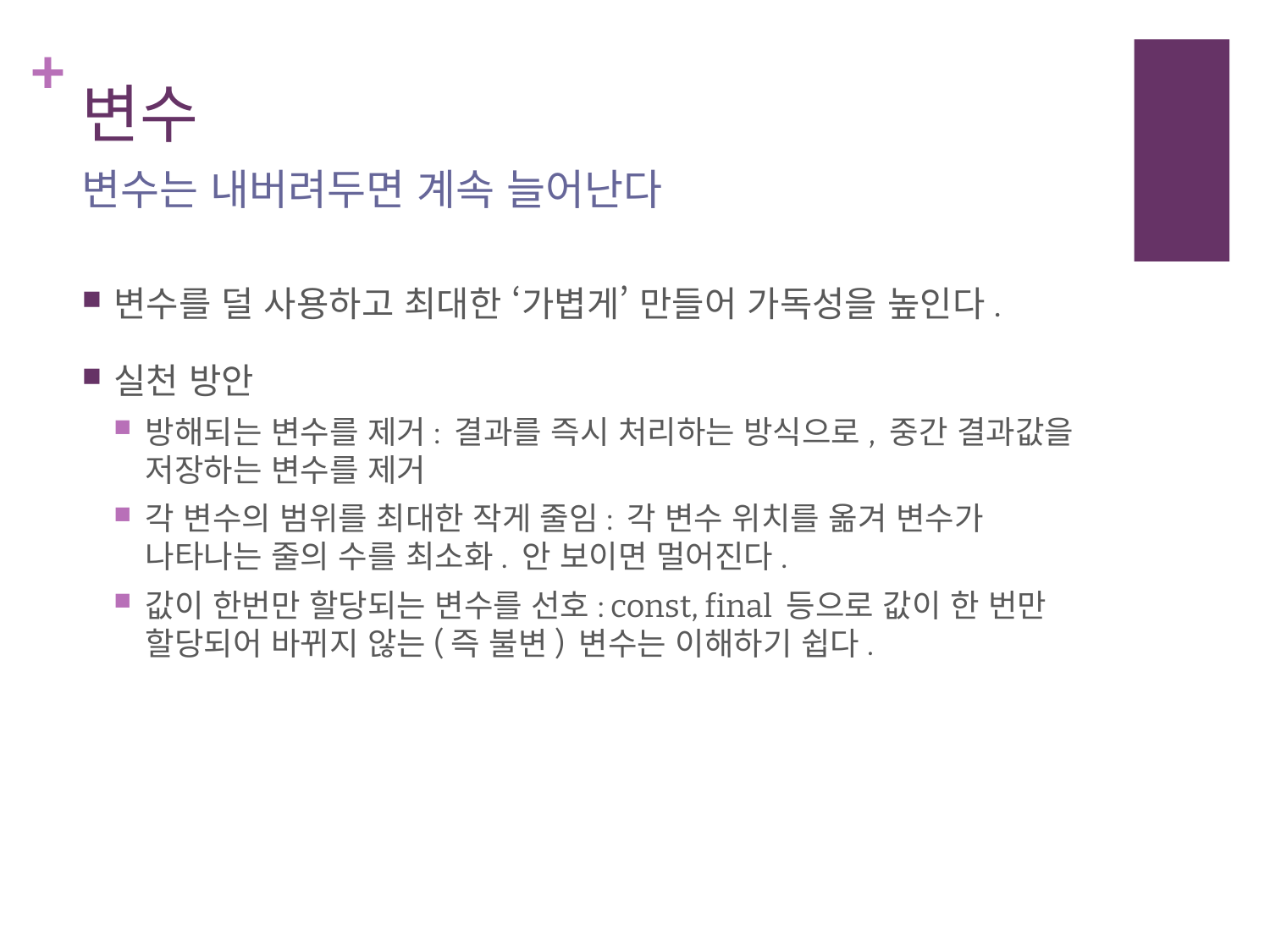

# 변수
변수는 내버려두면 계속 늘어난다
변수를 덜 사용하고 최대한 ‘가볍게’ 만들어 가독성을 높인다.
실천 방안
방해되는 변수를 제거: 결과를 즉시 처리하는 방식으로, 중간 결과값을 저장하는 변수를 제거
각 변수의 범위를 최대한 작게 줄임: 각 변수 위치를 옮겨 변수가 나타나는 줄의 수를 최소화. 안 보이면 멀어진다.
값이 한번만 할당되는 변수를 선호: const, final 등으로 값이 한 번만 할당되어 바뀌지 않는(즉 불변) 변수는 이해하기 쉽다.